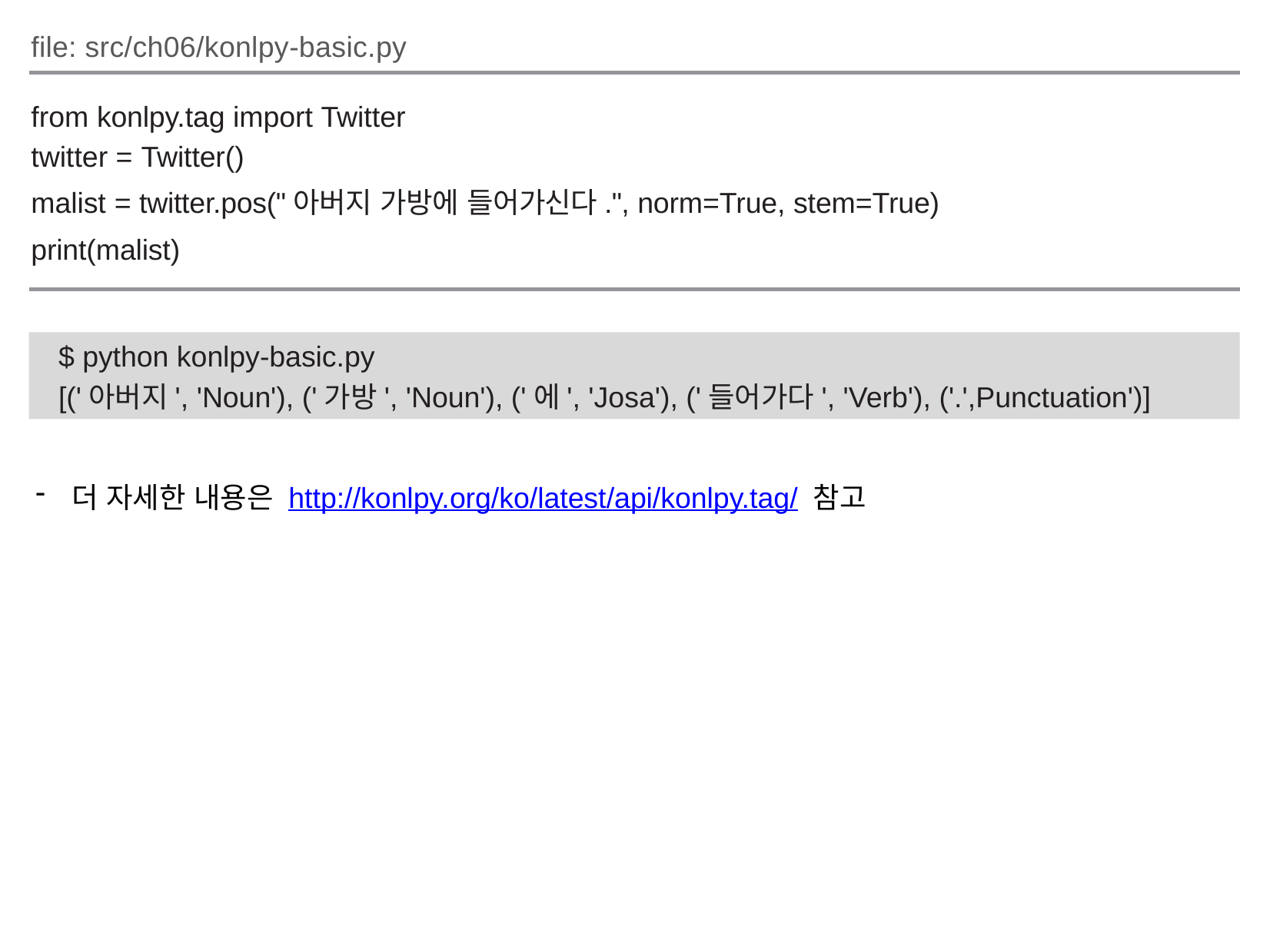

file: src/ch06/konlpy-basic.py

from konlpy.tag import Twitter
twitter = Twitter()
malist = twitter.pos("아버지 가방에 들어가신다.", norm=True, stem=True)  print(malist)

$ python konlpy-basic.py
[('아버지', 'Noun'), ('가방', 'Noun'), ('에', 'Josa'), ('들어가다', 'Verb'), ('.',Punctuation')]
더 자세한 내용은 http://konlpy.org/ko/latest/api/konlpy.tag/ 참고